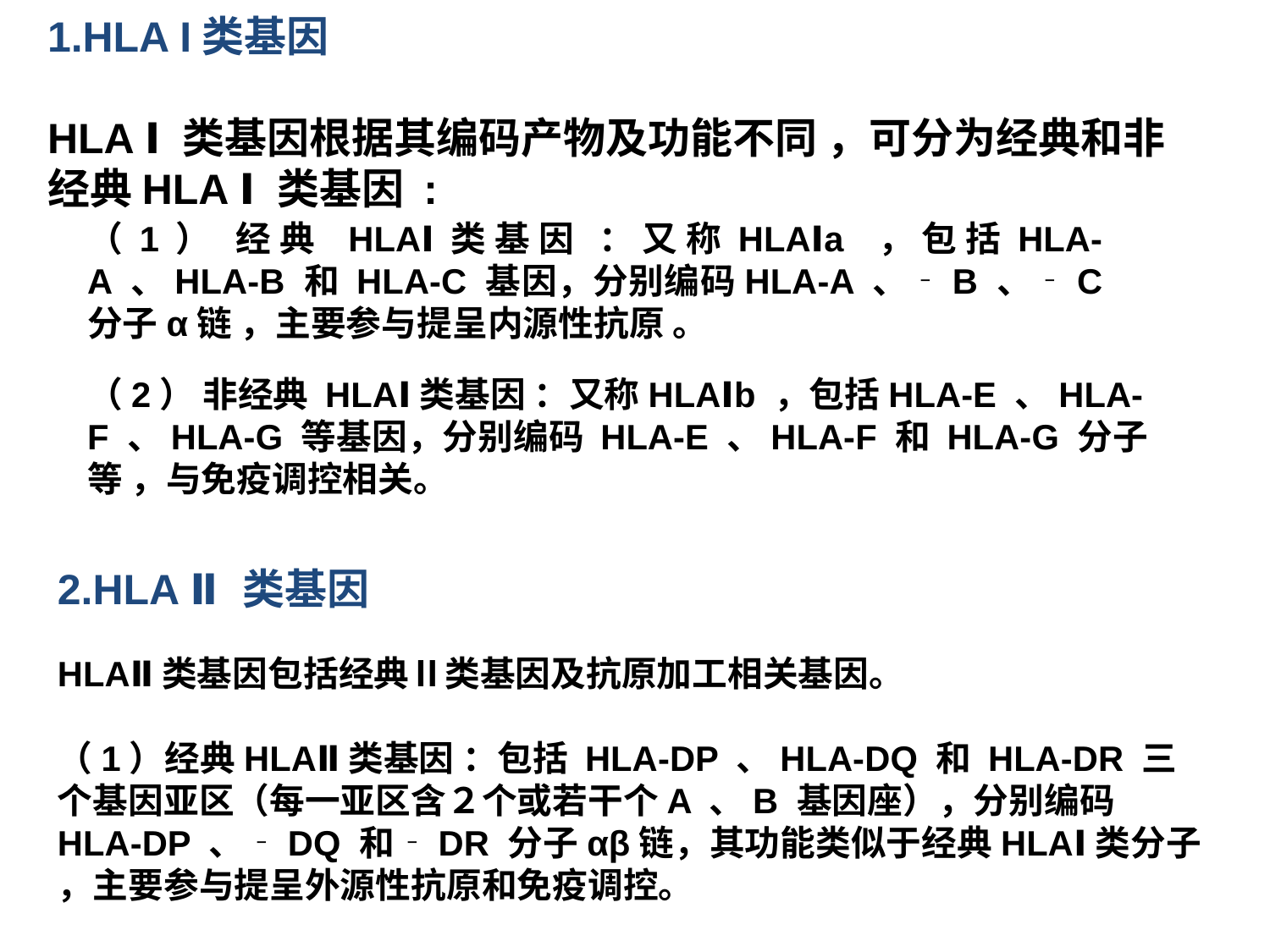

1.HLA I类基因

HLA Ⅰ 类基因根据其编码产物及功能不同 ，可分为经典和非经典HLA Ⅰ 类基因 :
（1） 经典 HLAⅠ类基因 ：又称HLAⅠa ，包括HLA‐A 、HLA‐B 和 HLA‐C 基因，分别编码HLA‐A 、‐B 、‐C 分子α链 ，主要参与提呈内源性抗原 。
（2） 非经典 HLAⅠ类基因 ：又称HLAⅠb ，包括HLA‐E 、HLA‐F 、HLA‐G 等基因，分别编码 HLA‐E 、HLA‐F 和 HLA‐G 分子等 ，与免疫调控相关。

2.HLA Ⅱ类基因

HLAⅡ类基因包括经典Ⅱ类基因及抗原加工相关基因。

（1）经典HLAⅡ类基因 ：包括 HLA‐DP 、HLA‐DQ 和 HLA‐DR 三个基因亚区（每一亚区含２个或若干个A 、B 基因座），分别编码 HLA‐DP 、‐DQ 和‐DR 分子αβ链，其功能类似于经典HLAⅠ类分子 ，主要参与提呈外源性抗原和免疫调控。